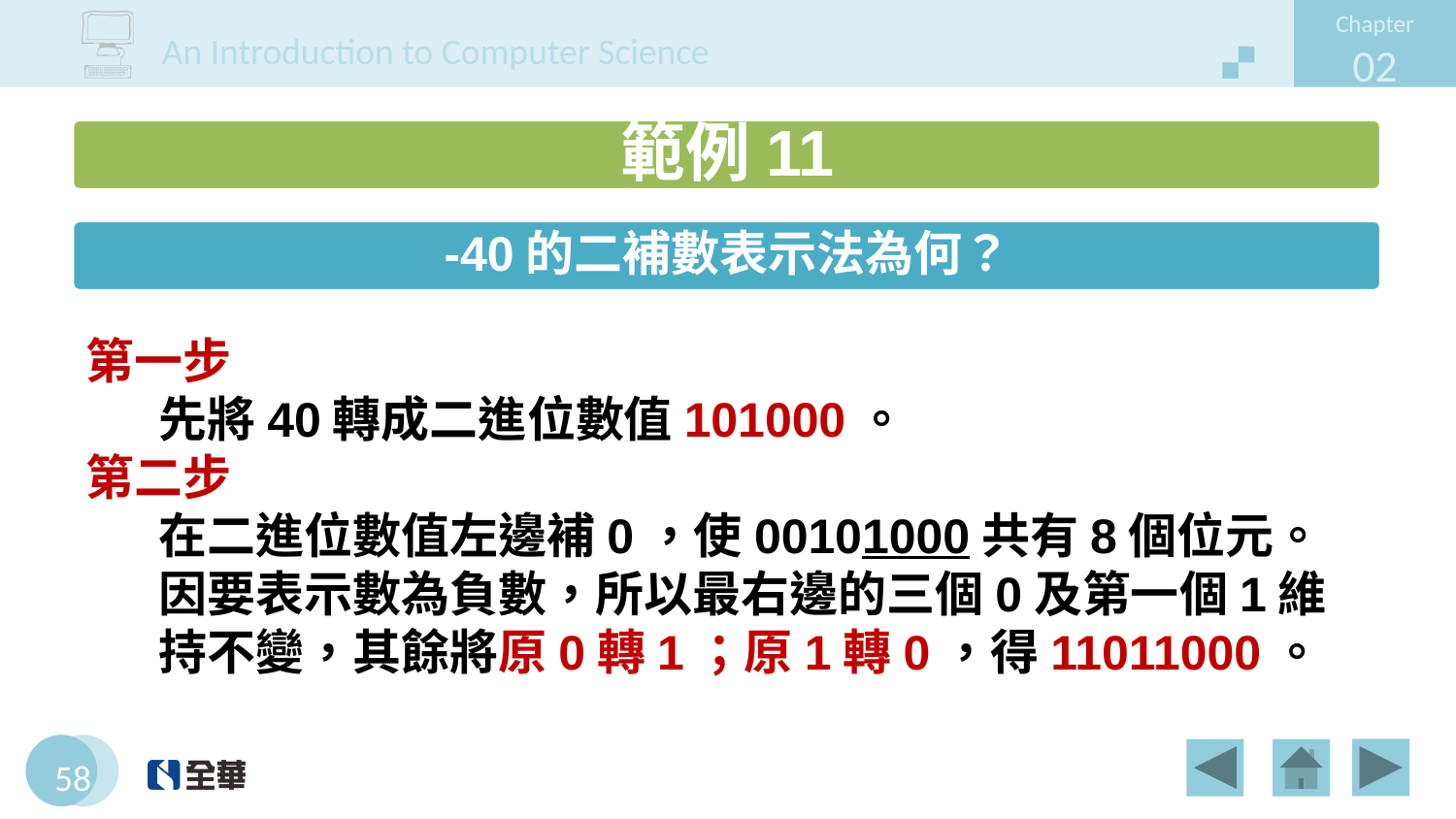

範例11
-40的二補數表示法為何？
第一步
先將40轉成二進位數值101000。
第二步
在二進位數值左邊補0，使00101000共有8個位元。因要表示數為負數，所以最右邊的三個0及第一個1維持不變，其餘將原0轉1；原1轉0，得11011000。